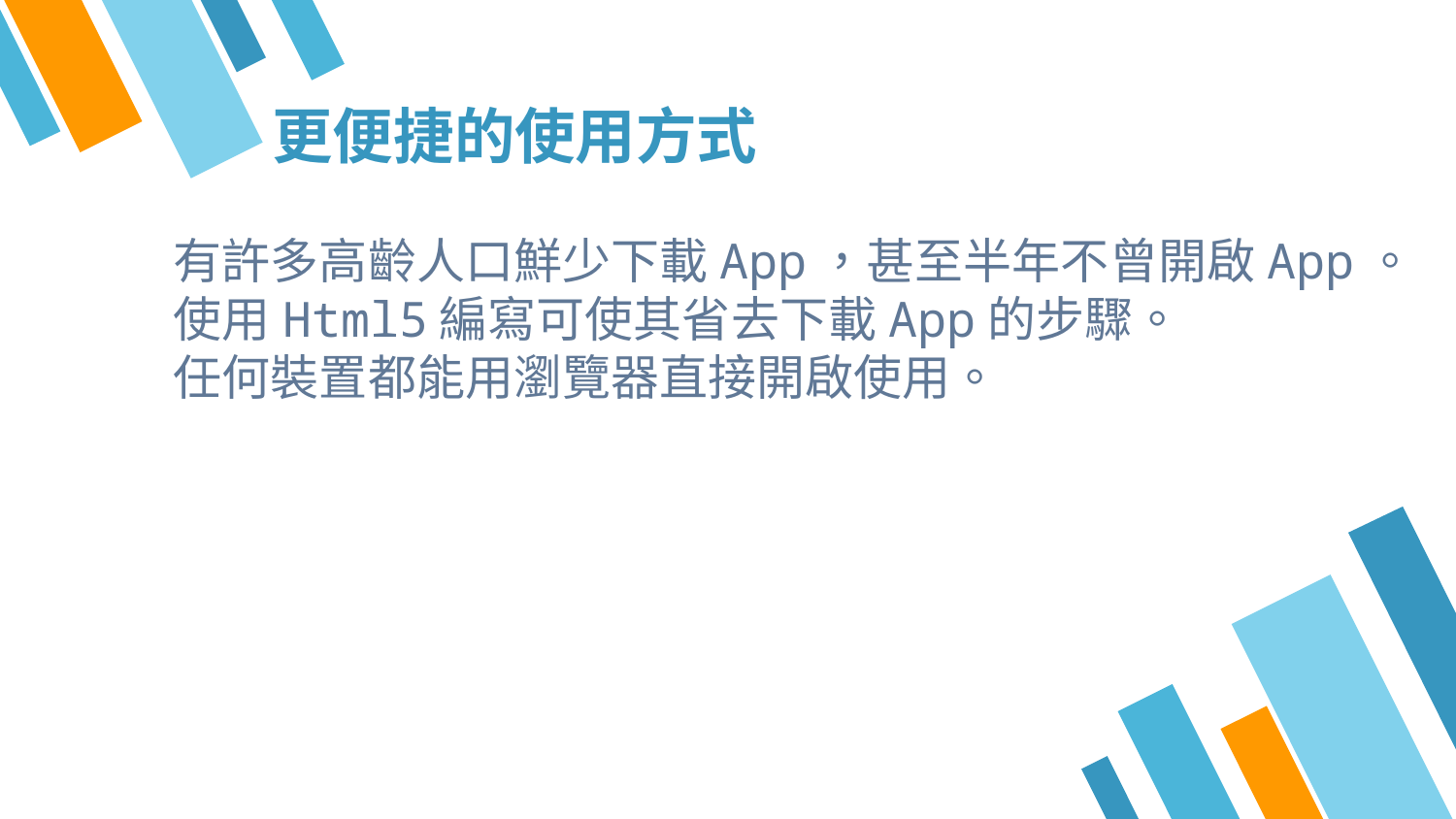

# 更便捷的使用方式
有許多高齡人口鮮少下載App，甚至半年不曾開啟App。
使用Html5編寫可使其省去下載App的步驟。
任何裝置都能用瀏覽器直接開啟使用。